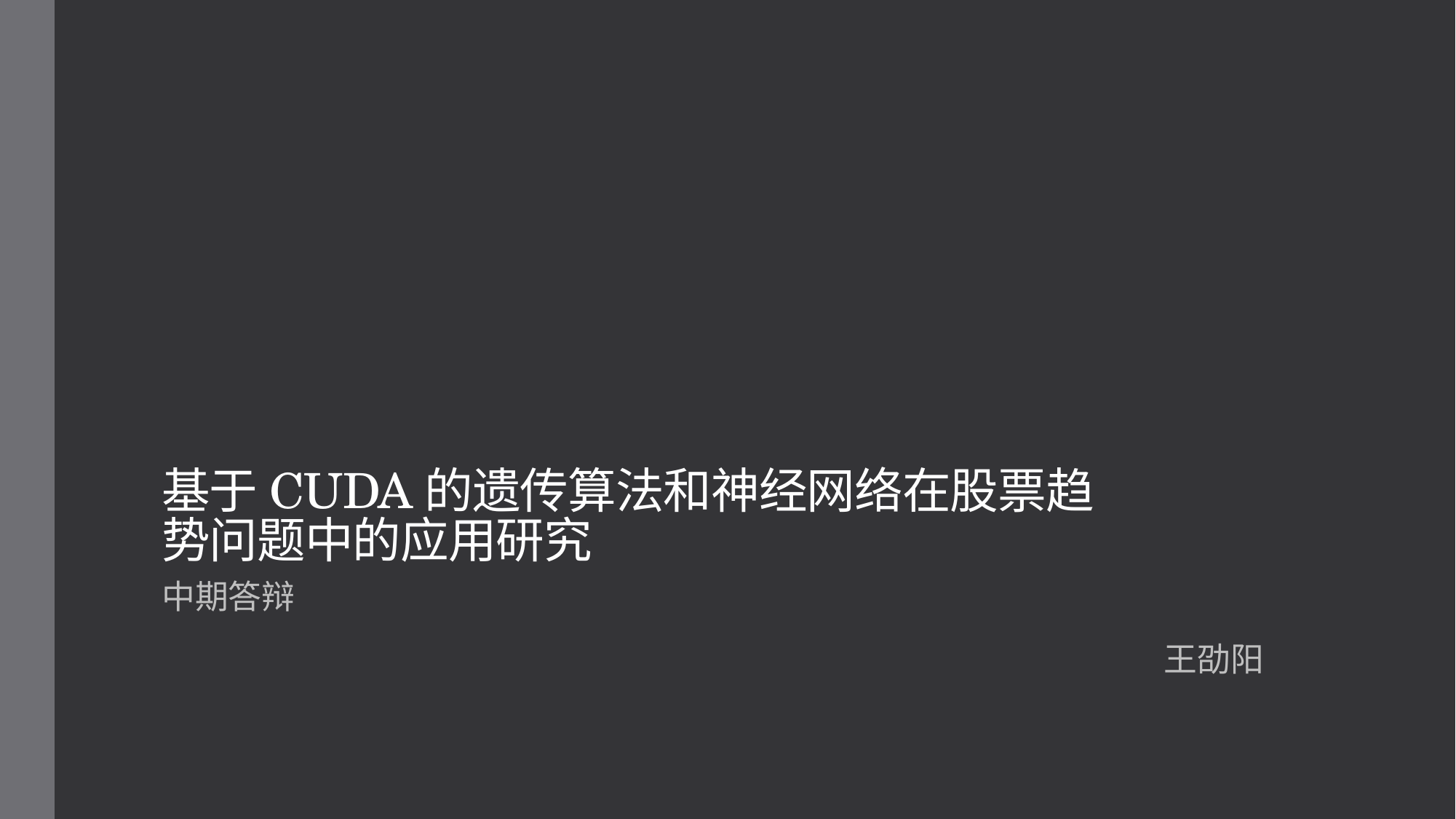

# 基于CUDA的遗传算法和神经网络在股票趋 势问题中的应用研究
中期答辩
王劭阳